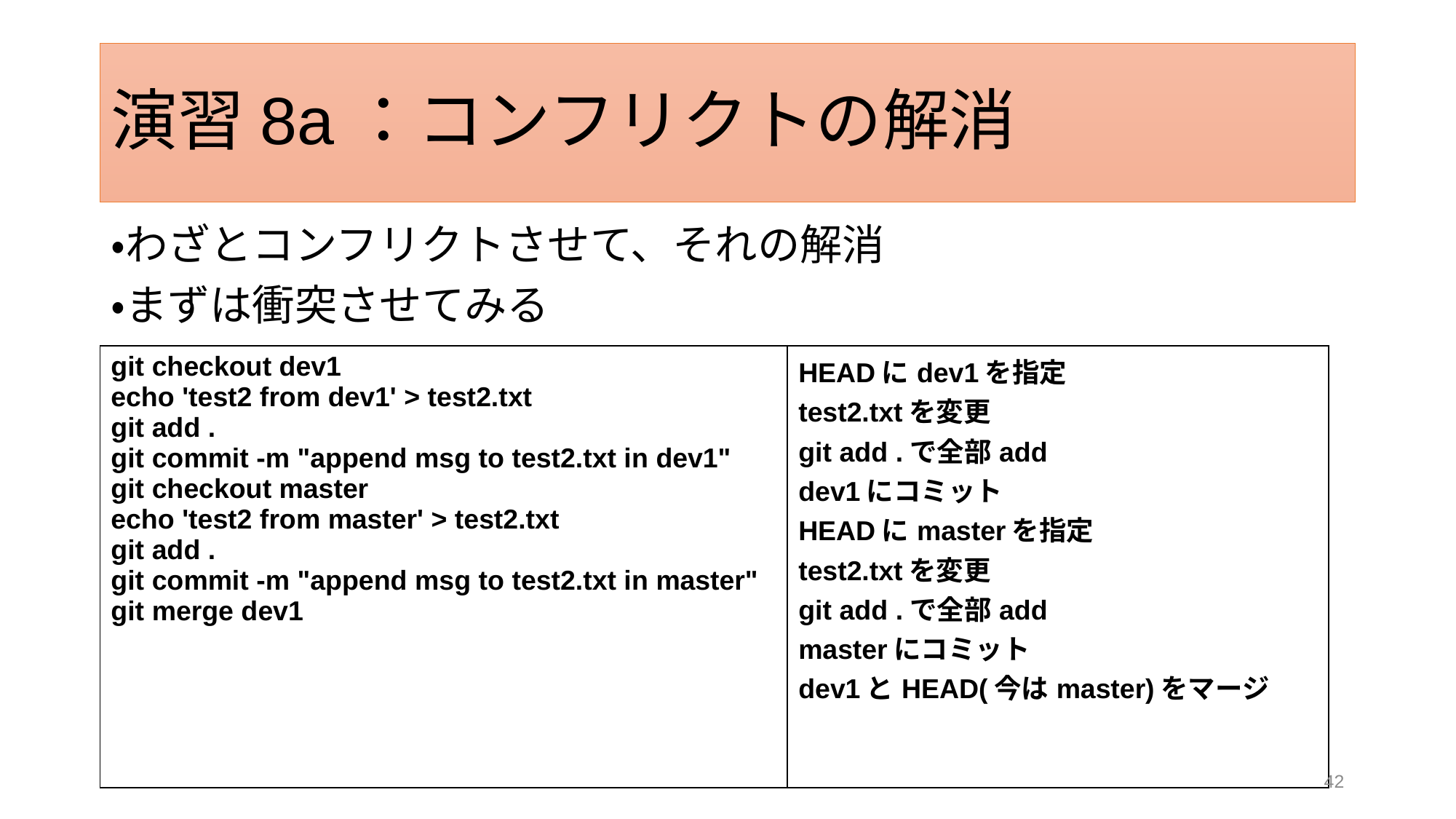

# 演習8a：コンフリクトの解消
・わざとコンフリクトさせて、それの解消
・まずは衝突させてみる
| git checkout dev1 echo 'test2 from dev1' > test2.txt git add . git commit -m "append msg to test2.txt in dev1" git checkout master echo 'test2 from master' > test2.txt git add . git commit -m "append msg to test2.txt in master" git merge dev1 | HEADにdev1を指定 test2.txtを変更 git add .で全部add dev1にコミット HEADにmasterを指定 test2.txtを変更 git add .で全部add masterにコミット dev1とHEAD(今はmaster)をマージ |
| --- | --- |
42